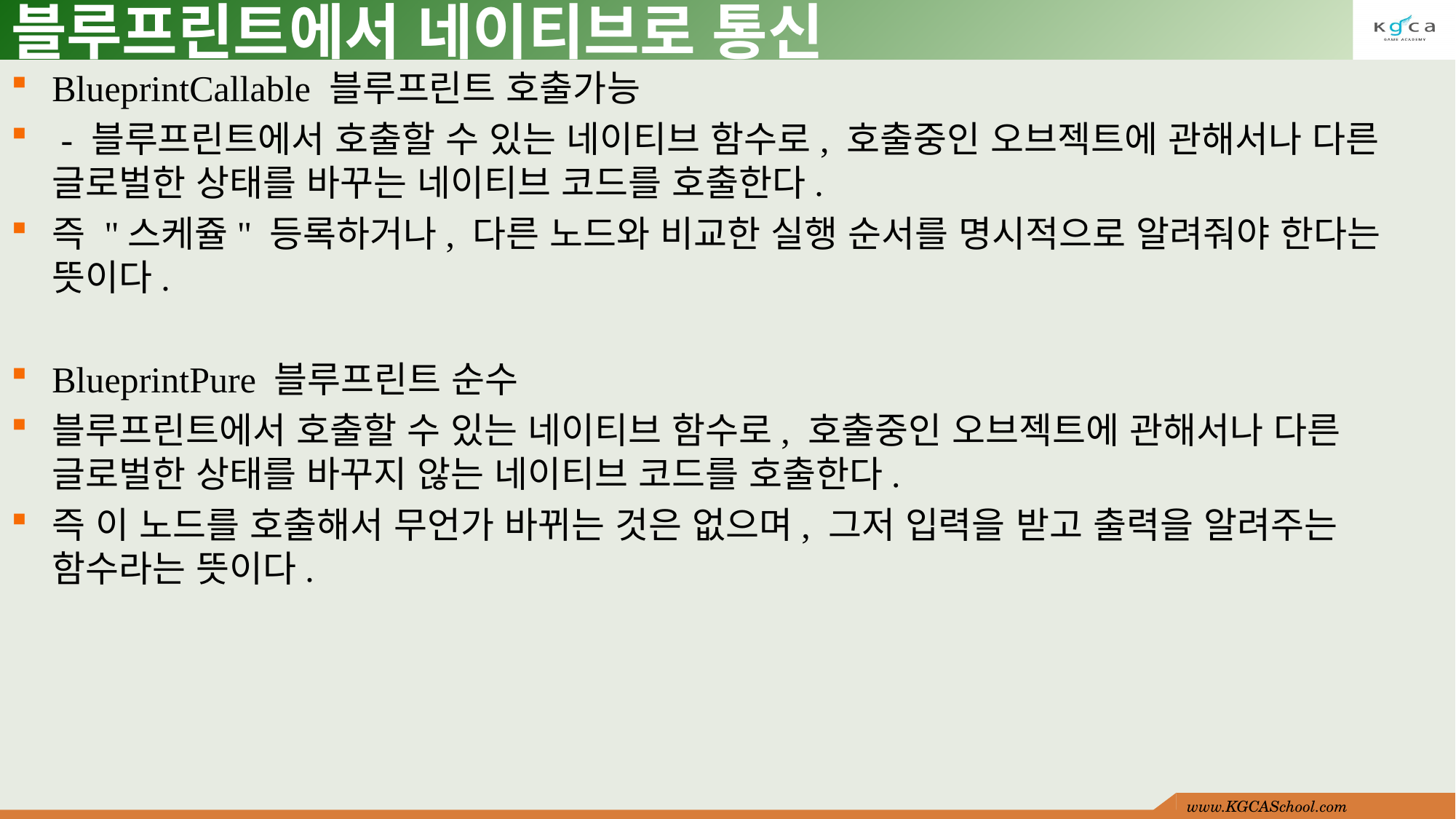

# 블루프린트에서 네이티브로 통신
BlueprintCallable 블루프린트 호출가능
 - 블루프린트에서 호출할 수 있는 네이티브 함수로, 호출중인 오브젝트에 관해서나 다른 글로벌한 상태를 바꾸는 네이티브 코드를 호출한다.
즉 "스케쥴" 등록하거나, 다른 노드와 비교한 실행 순서를 명시적으로 알려줘야 한다는 뜻이다.

BlueprintPure 블루프린트 순수
블루프린트에서 호출할 수 있는 네이티브 함수로, 호출중인 오브젝트에 관해서나 다른 글로벌한 상태를 바꾸지 않는 네이티브 코드를 호출한다.
즉 이 노드를 호출해서 무언가 바뀌는 것은 없으며, 그저 입력을 받고 출력을 알려주는 함수라는 뜻이다.